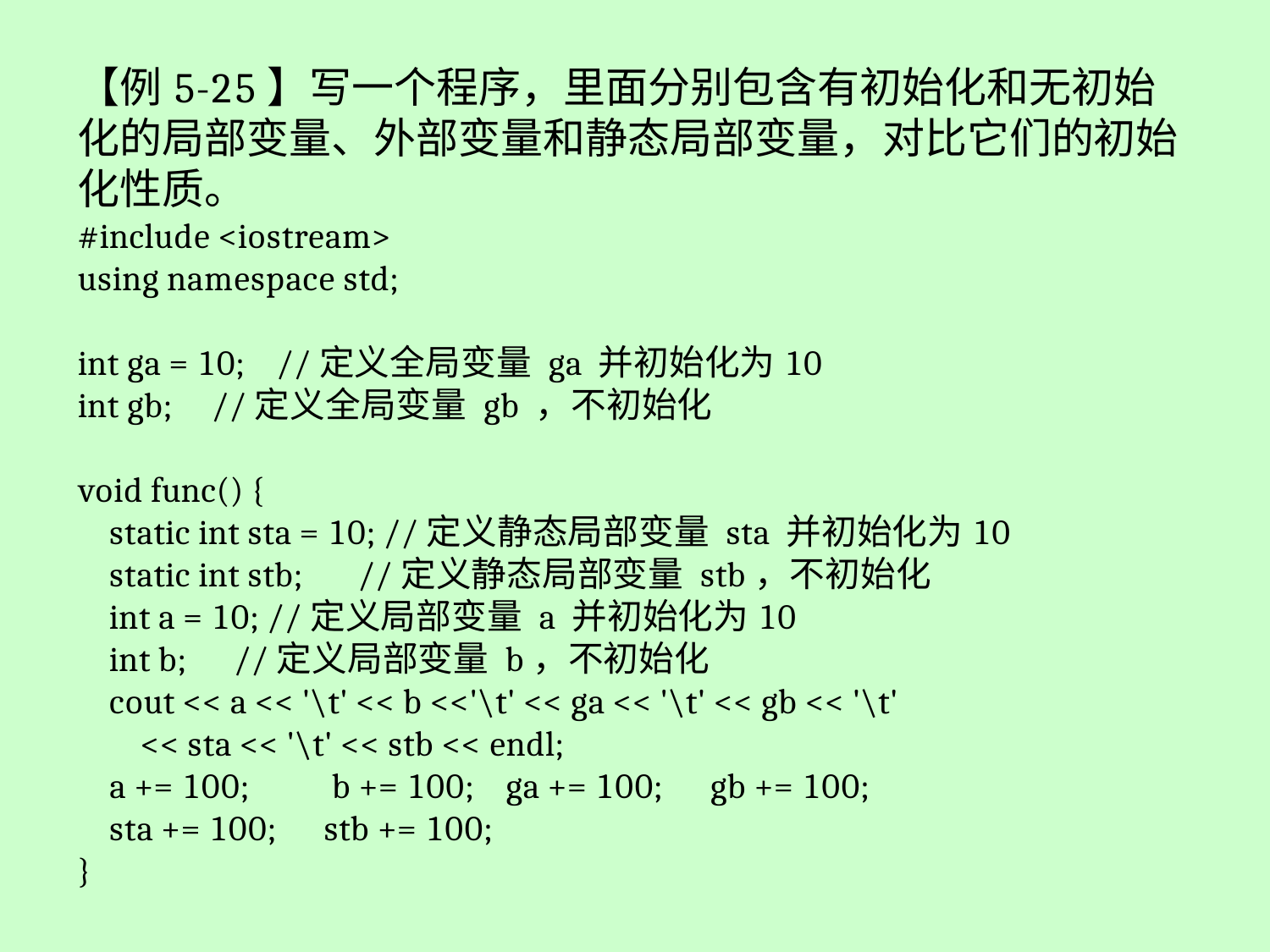

【例5-25】写一个程序，里面分别包含有初始化和无初始化的局部变量、外部变量和静态局部变量，对比它们的初始化性质。
#include <iostream>
using namespace std;

int ga = 10;    //定义全局变量 ga 并初始化为10
int gb;     //定义全局变量 gb ，不初始化

void func() {
    static int sta = 10; //定义静态局部变量 sta 并初始化为10
    static int stb;       //定义静态局部变量 stb，不初始化
    int a = 10; //定义局部变量 a 并初始化为10
    int b;      //定义局部变量 b，不初始化
    cout << a << '\t' << b <<'\t' << ga << '\t' << gb << '\t'
        << sta << '\t' << stb << endl;
    a += 100; 	b += 100;    ga += 100;      gb += 100;
    sta += 100;      stb += 100;
}
25